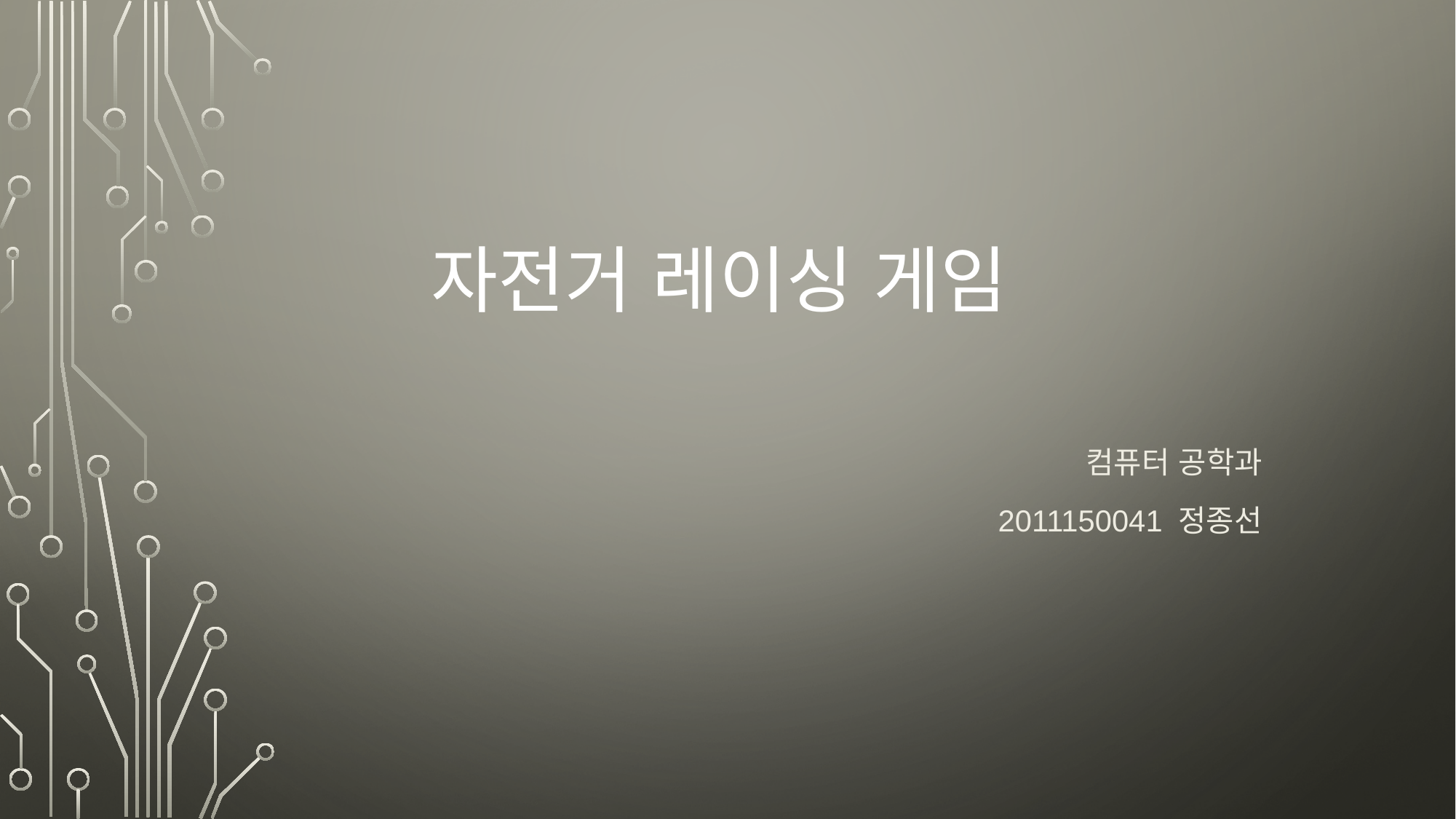

# 자전거 레이싱 게임
컴퓨터 공학과
2011150041 정종선